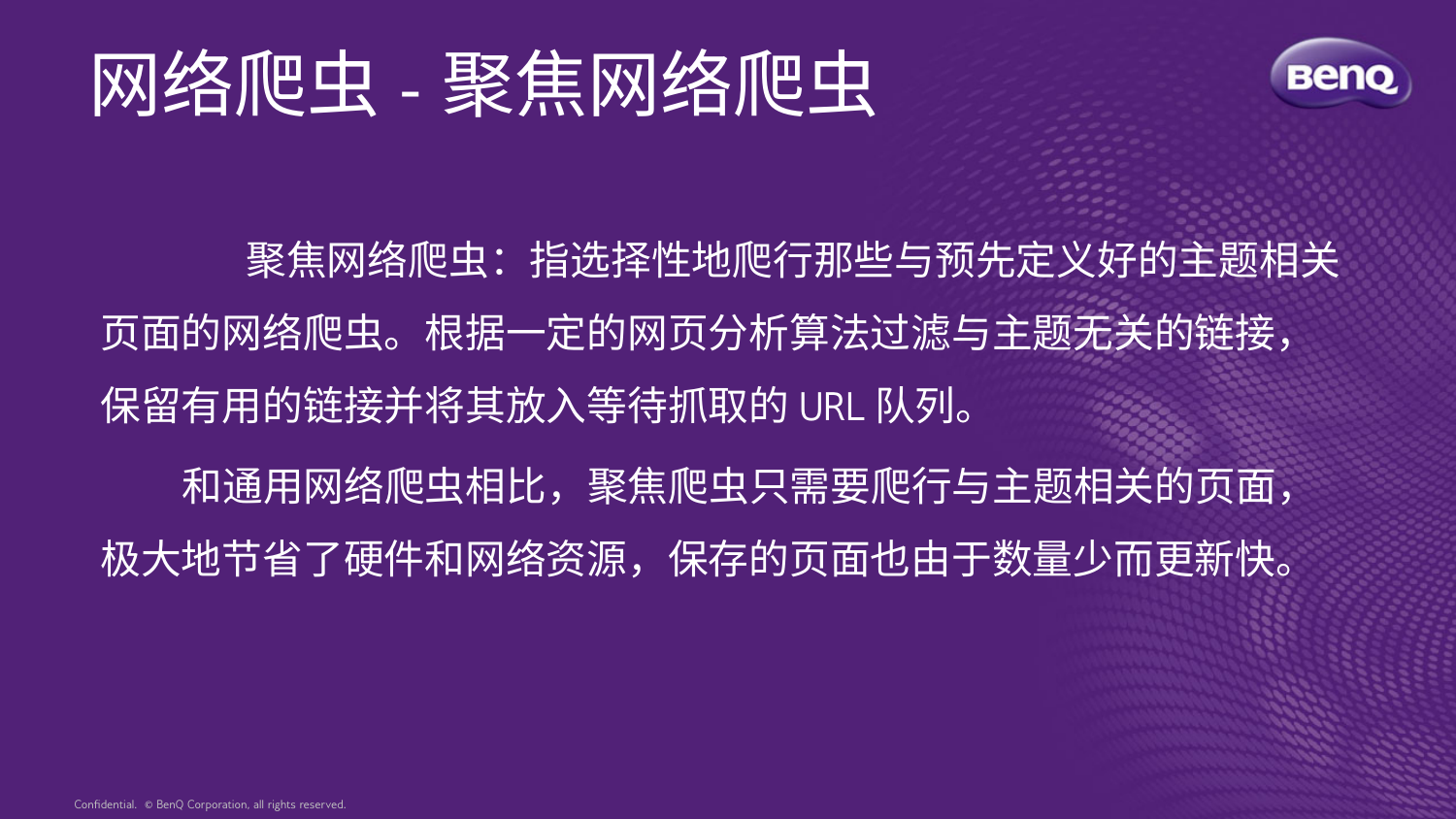

网络爬虫-聚焦网络爬虫
 	聚焦网络爬虫：指选择性地爬行那些与预先定义好的主题相关页面的网络爬虫。根据一定的网页分析算法过滤与主题无关的链接，保留有用的链接并将其放入等待抓取的URL队列。
        和通用网络爬虫相比，聚焦爬虫只需要爬行与主题相关的页面，极大地节省了硬件和网络资源，保存的页面也由于数量少而更新快。